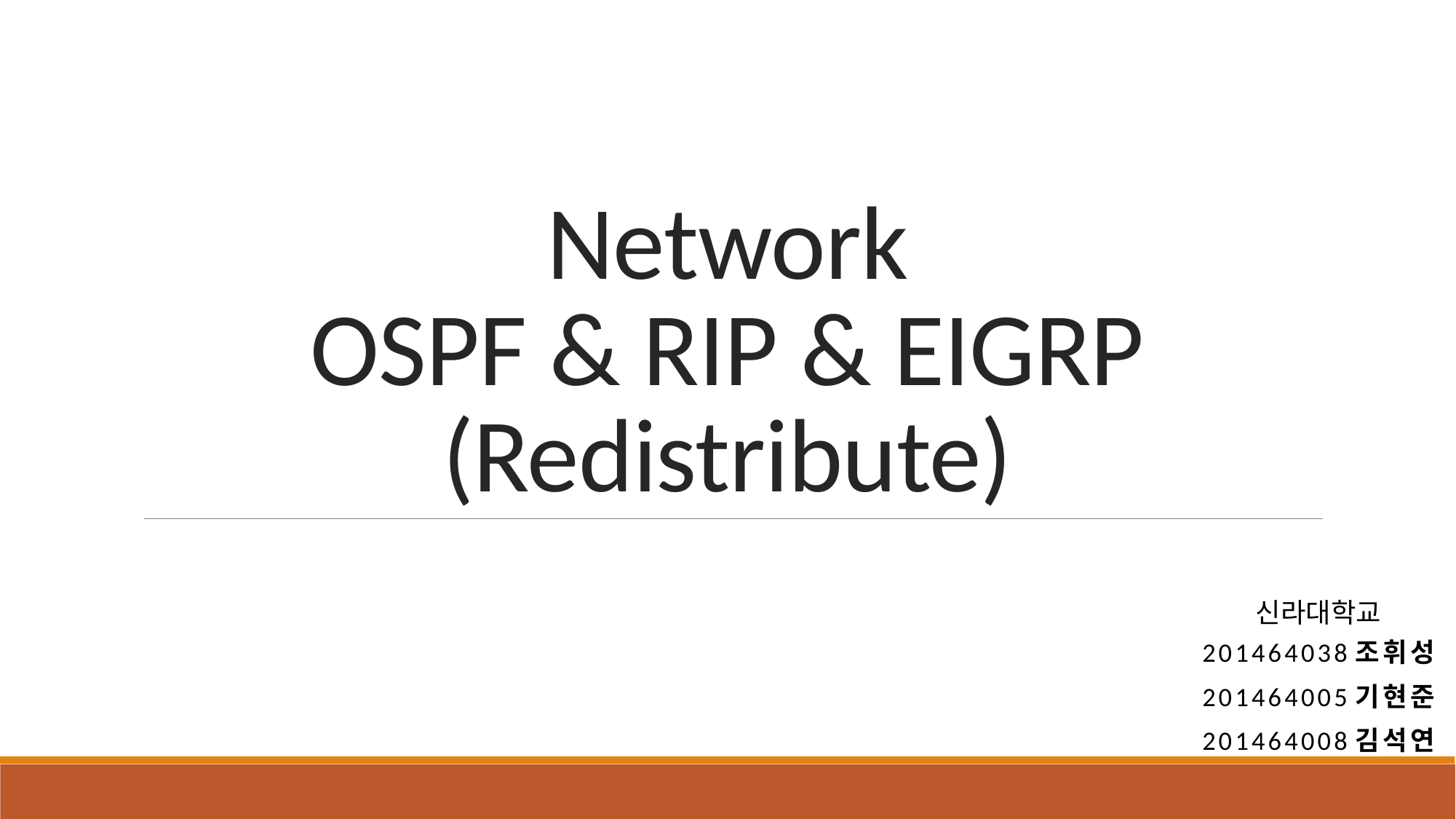

# Network OSPF & RIP & EIGRP (Redistribute)
신라대학교
201464038조휘성
201464005기현준
201464008김석연